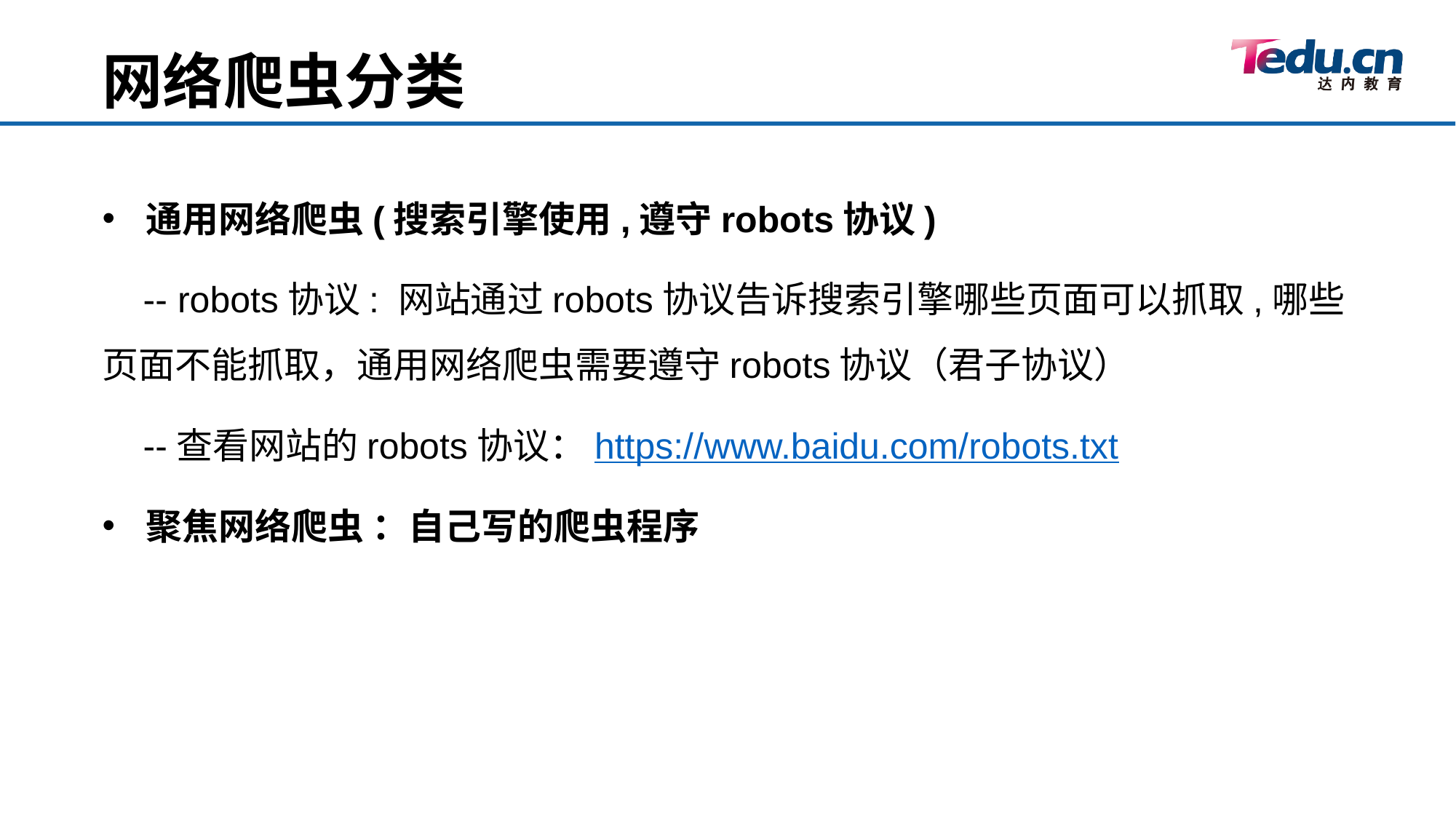

网络爬虫分类
通用网络爬虫(搜索引擎使用,遵守robots协议)
    -- robots协议: 网站通过robots协议告诉搜索引擎哪些页面可以抓取,哪些页面不能抓取，通用网络爬虫需要遵守robots协议（君子协议）
    --查看网站的robots协议：https://www.baidu.com/robots.txt
聚焦网络爬虫 ：自己写的爬虫程序